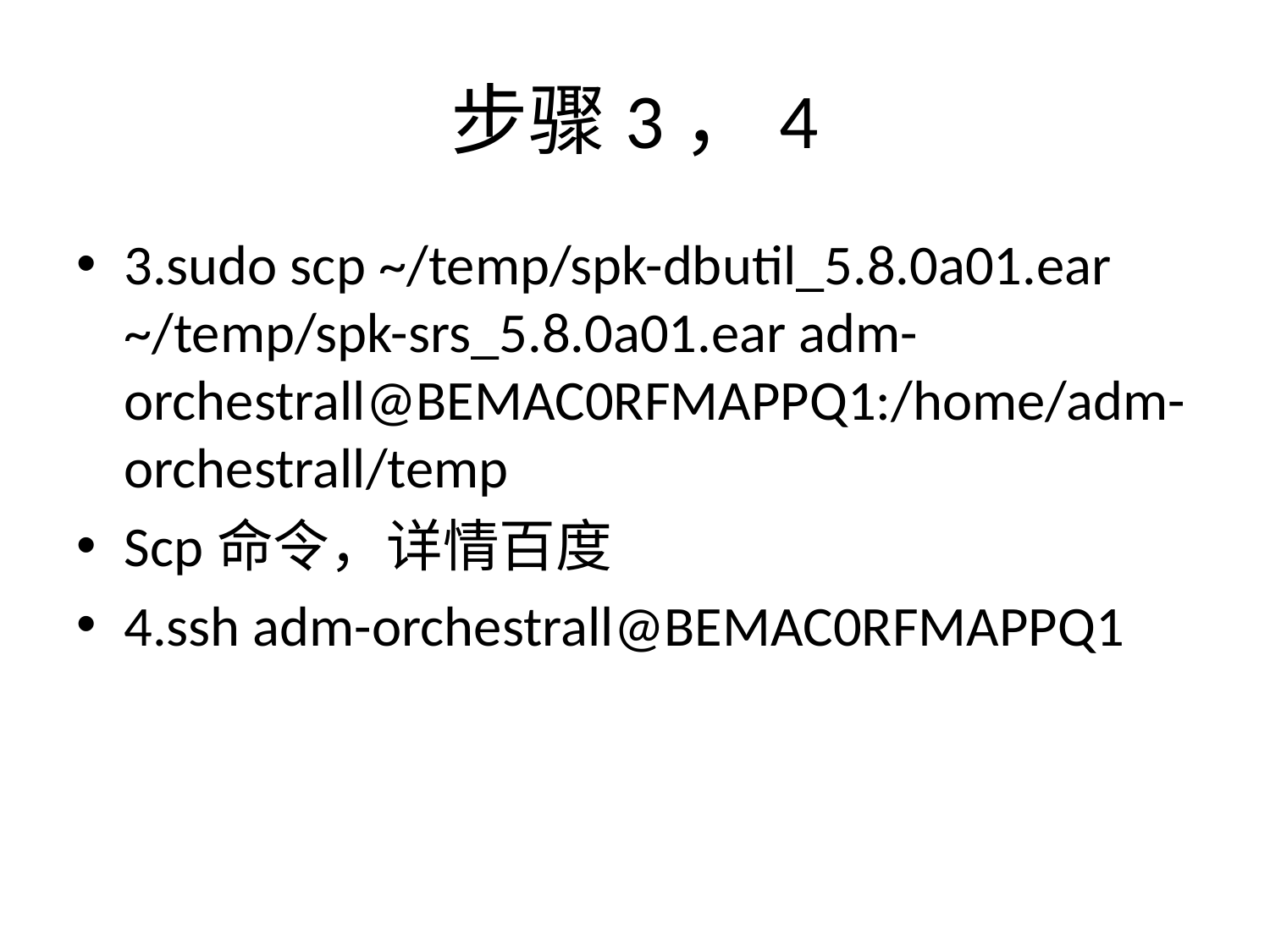

# 步骤3，4
3.sudo scp ~/temp/spk-dbutil_5.8.0a01.ear  ~/temp/spk-srs_5.8.0a01.ear adm-orchestrall@BEMAC0RFMAPPQ1:/home/adm-orchestrall/temp
Scp命令，详情百度
4.ssh adm-orchestrall@BEMAC0RFMAPPQ1